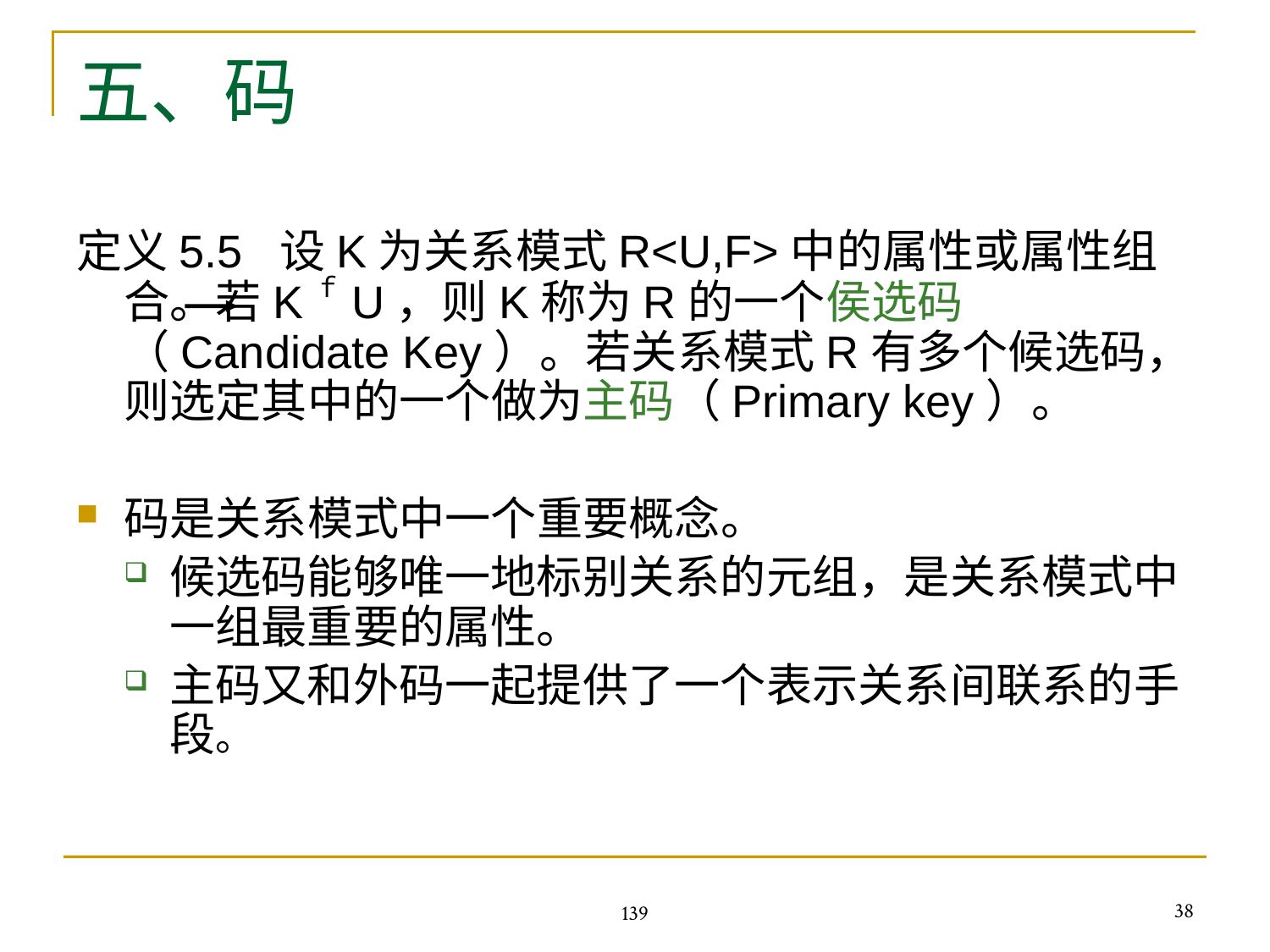

# 五、码
定义5.5  设K为关系模式R<U,F>中的属性或属性组合。若KｆU，则K称为R的一个侯选码（Candidate Key）。若关系模式R有多个候选码，则选定其中的一个做为主码（Primary key）。

码是关系模式中一个重要概念。
候选码能够唯一地标别关系的元组，是关系模式中一组最重要的属性。
主码又和外码一起提供了一个表示关系间联系的手段。

38
139